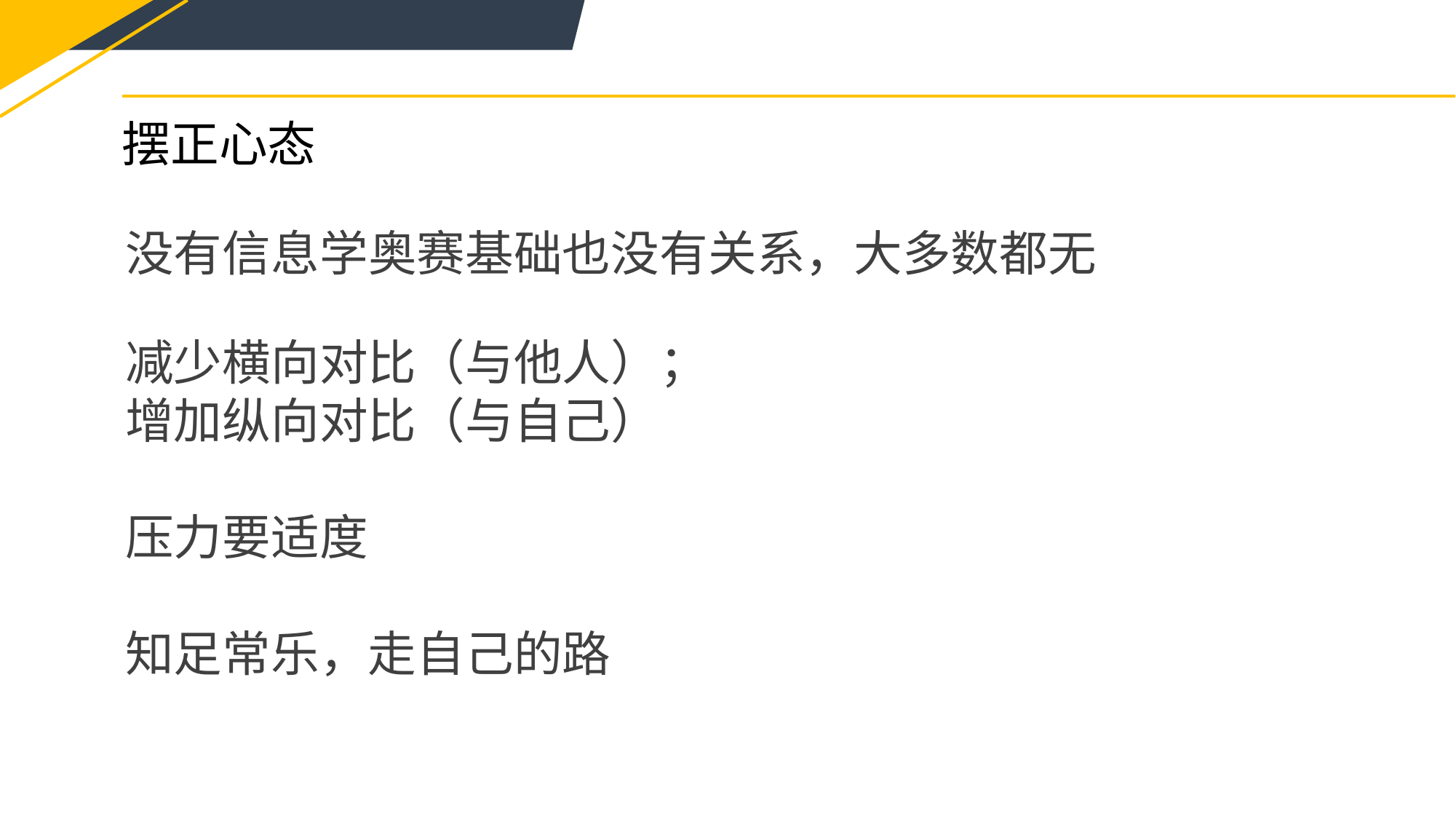

摆正心态
没有信息学奥赛基础也没有关系，大多数都无

减少横向对比（与他人）；
增加纵向对比（与自己）

压力要适度

知足常乐，走自己的路